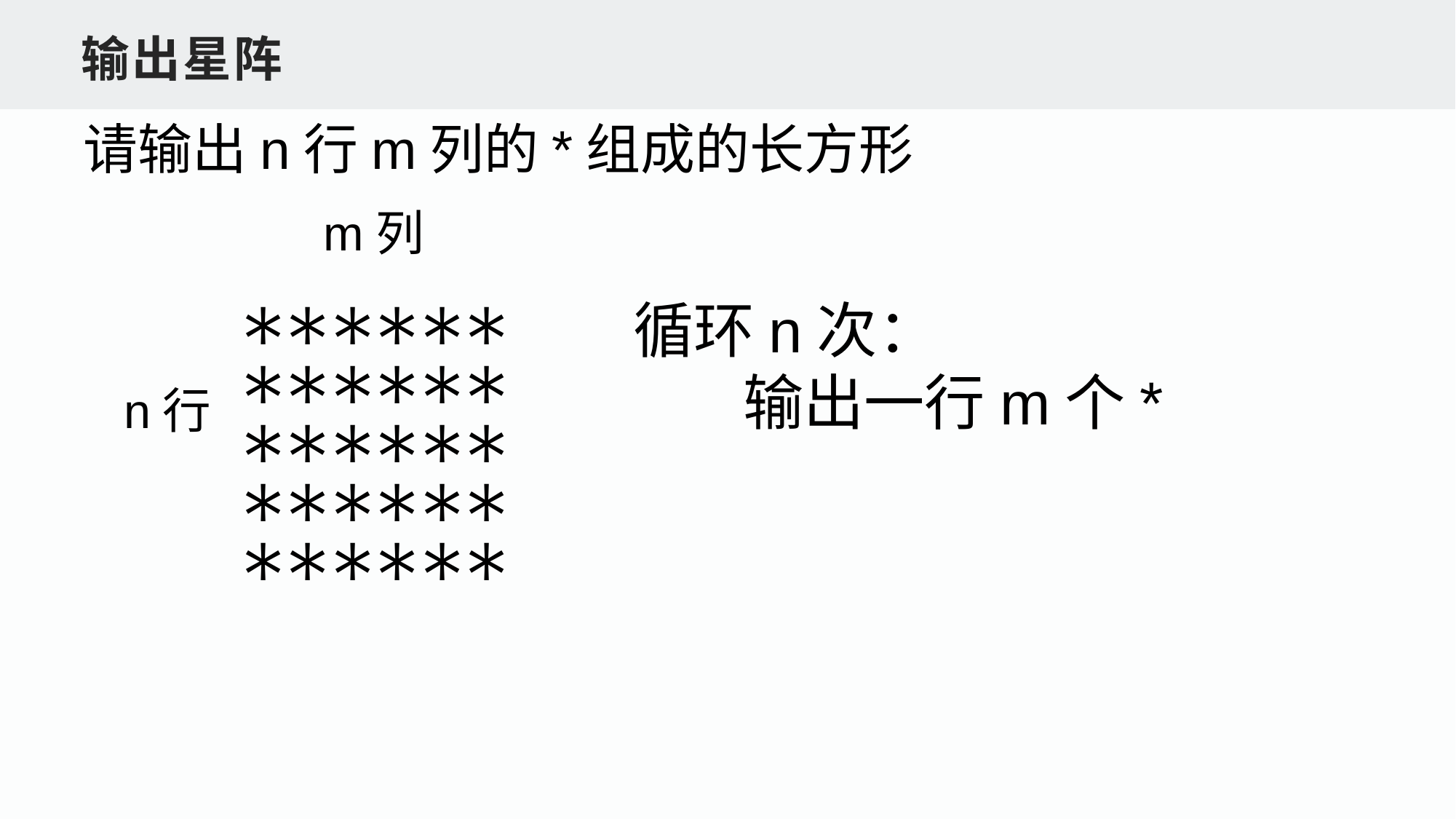

输出星阵
请输出n行m列的*组成的长方形
m列
循环n次：
       输出一行m个*
******
******
******
******
******
n行